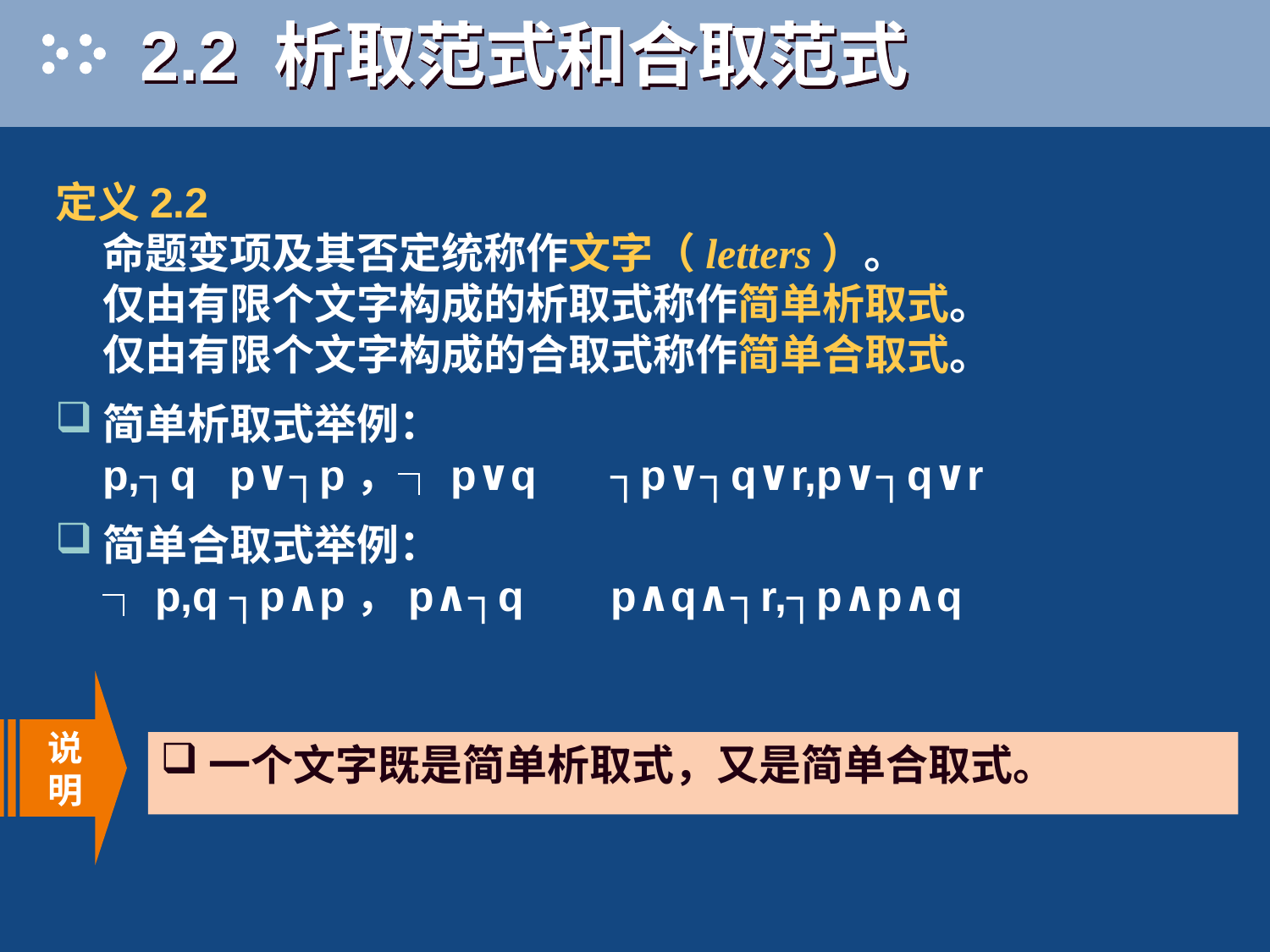

# 2.2 析取范式和合取范式
定义2.2
命题变项及其否定统称作文字（letters）。
仅由有限个文字构成的析取式称作简单析取式。
仅由有限个文字构成的合取式称作简单合取式。
简单析取式举例：
p,┐q	p∨┐p，┐p∨q 	┐p∨┐q∨r,p∨┐q∨r
简单合取式举例：
┐p,q	┐p∧p，p∧┐q	p∧q∧┐r,┐p∧p∧q
说明
一个文字既是简单析取式，又是简单合取式。